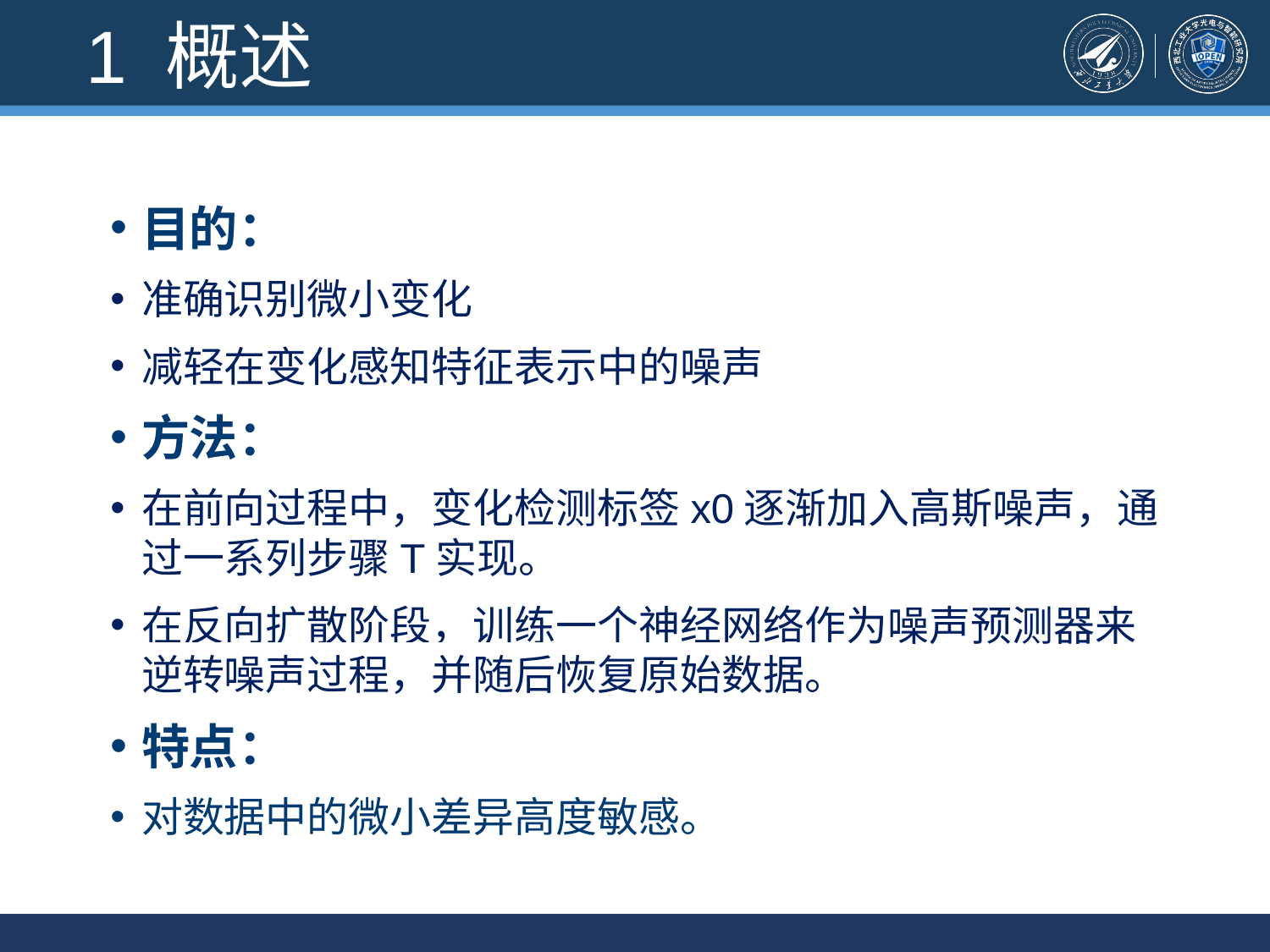

1 概述
目的：
准确识别微小变化
减轻在变化感知特征表示中的噪声
方法：
在前向过程中，变化检测标签x0逐渐加入高斯噪声，通过一系列步骤T实现。
在反向扩散阶段，训练一个神经网络作为噪声预测器来逆转噪声过程，并随后恢复原始数据。
特点：
对数据中的微小差异高度敏感。